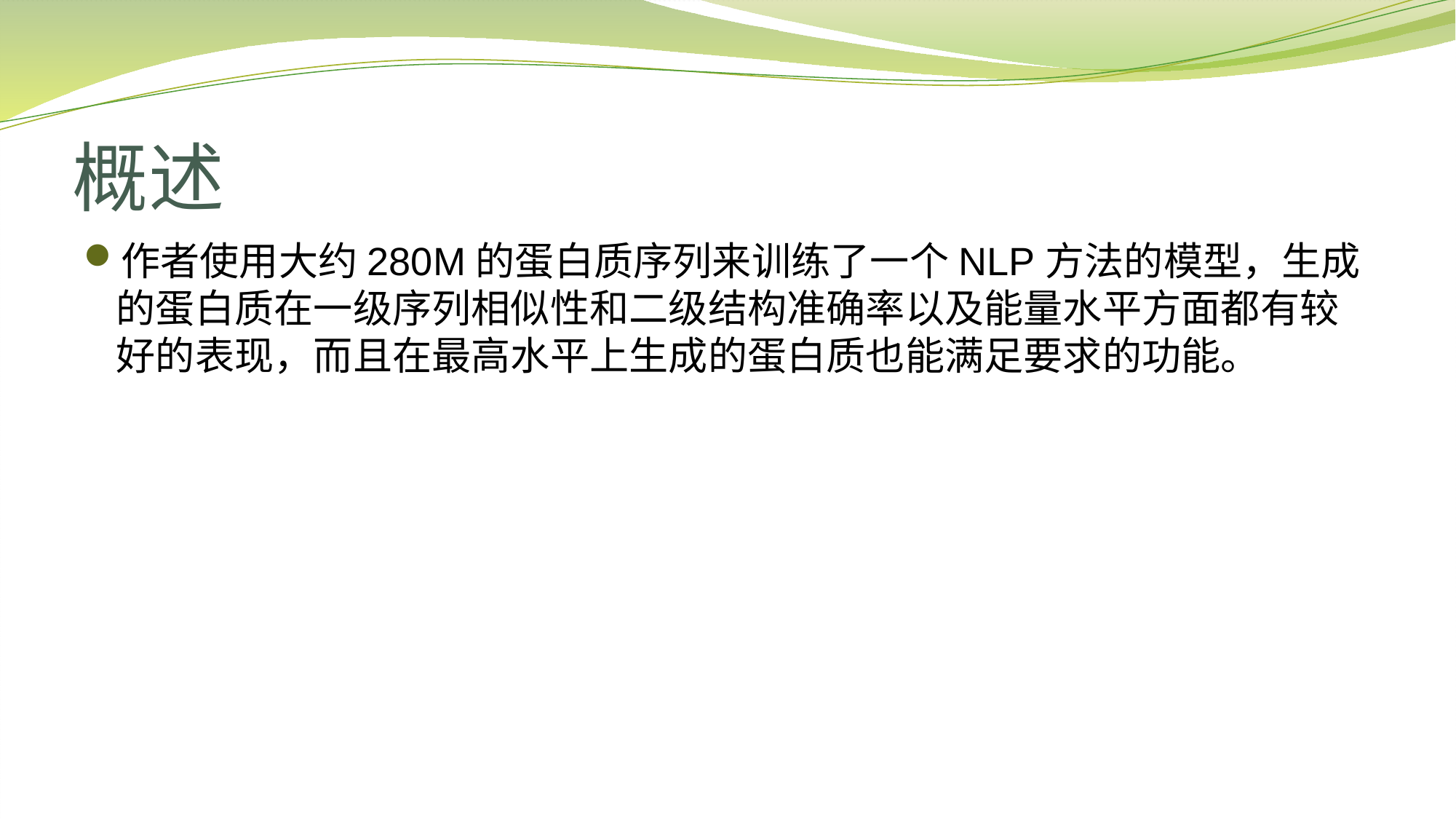

# 概述
作者使用大约280M的蛋白质序列来训练了一个NLP方法的模型，生成的蛋白质在一级序列相似性和二级结构准确率以及能量水平方面都有较好的表现，而且在最高水平上生成的蛋白质也能满足要求的功能。